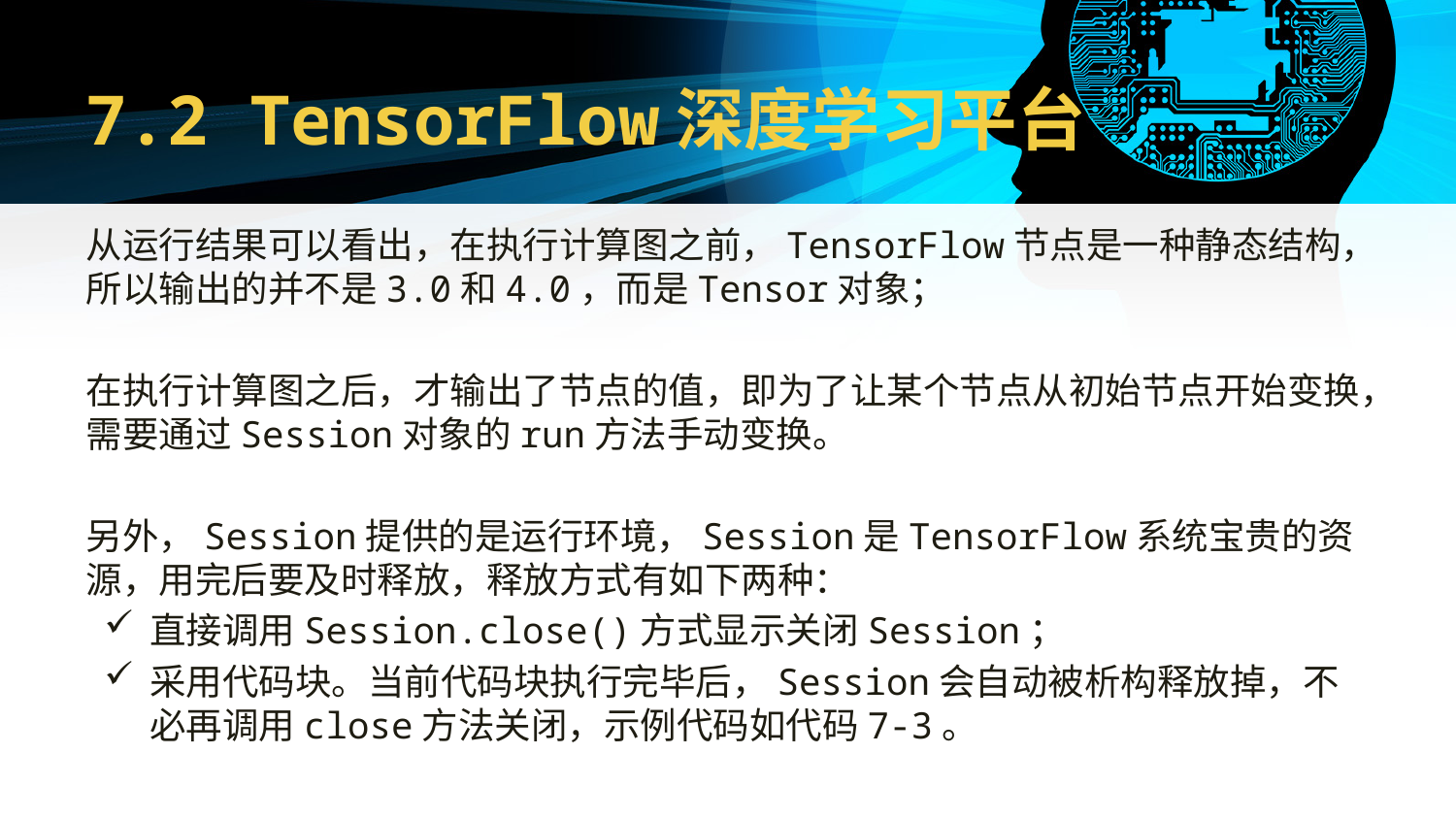

# 7.2 TensorFlow深度学习平台
从运行结果可以看出，在执行计算图之前，TensorFlow节点是一种静态结构，所以输出的并不是3.0和4.0，而是Tensor对象；

在执行计算图之后，才输出了节点的值，即为了让某个节点从初始节点开始变换，需要通过Session对象的run方法手动变换。

另外，Session提供的是运行环境，Session是TensorFlow系统宝贵的资源，用完后要及时释放，释放方式有如下两种：
直接调用Session.close()方式显示关闭Session；
采用代码块。当前代码块执行完毕后，Session会自动被析构释放掉，不必再调用close方法关闭，示例代码如代码7-3。